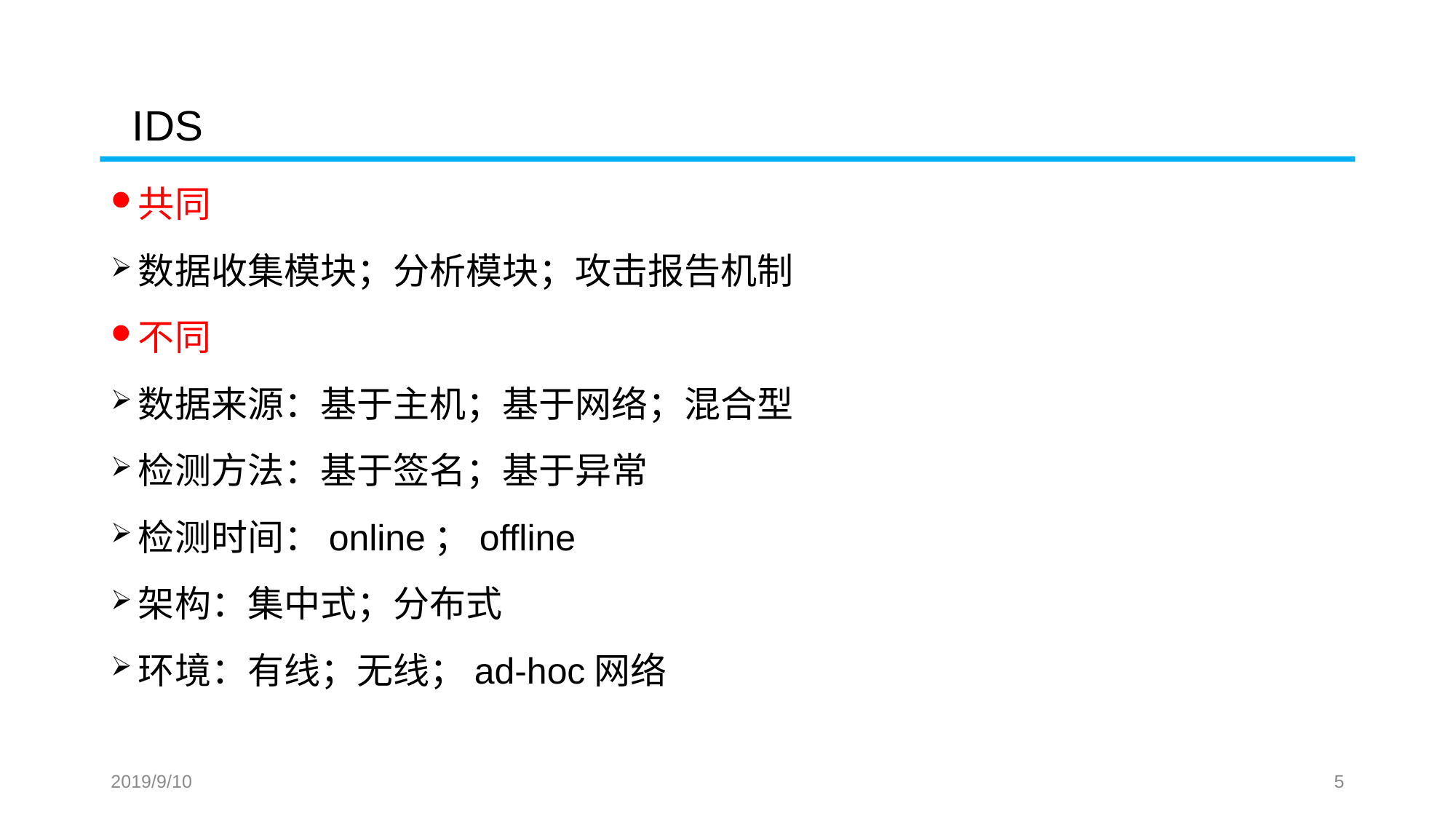

# IDS
共同
数据收集模块；分析模块；攻击报告机制
不同
数据来源：基于主机；基于网络；混合型
检测方法：基于签名；基于异常
检测时间：online；offline
架构：集中式；分布式
环境：有线；无线；ad-hoc网络
2019/9/10
5